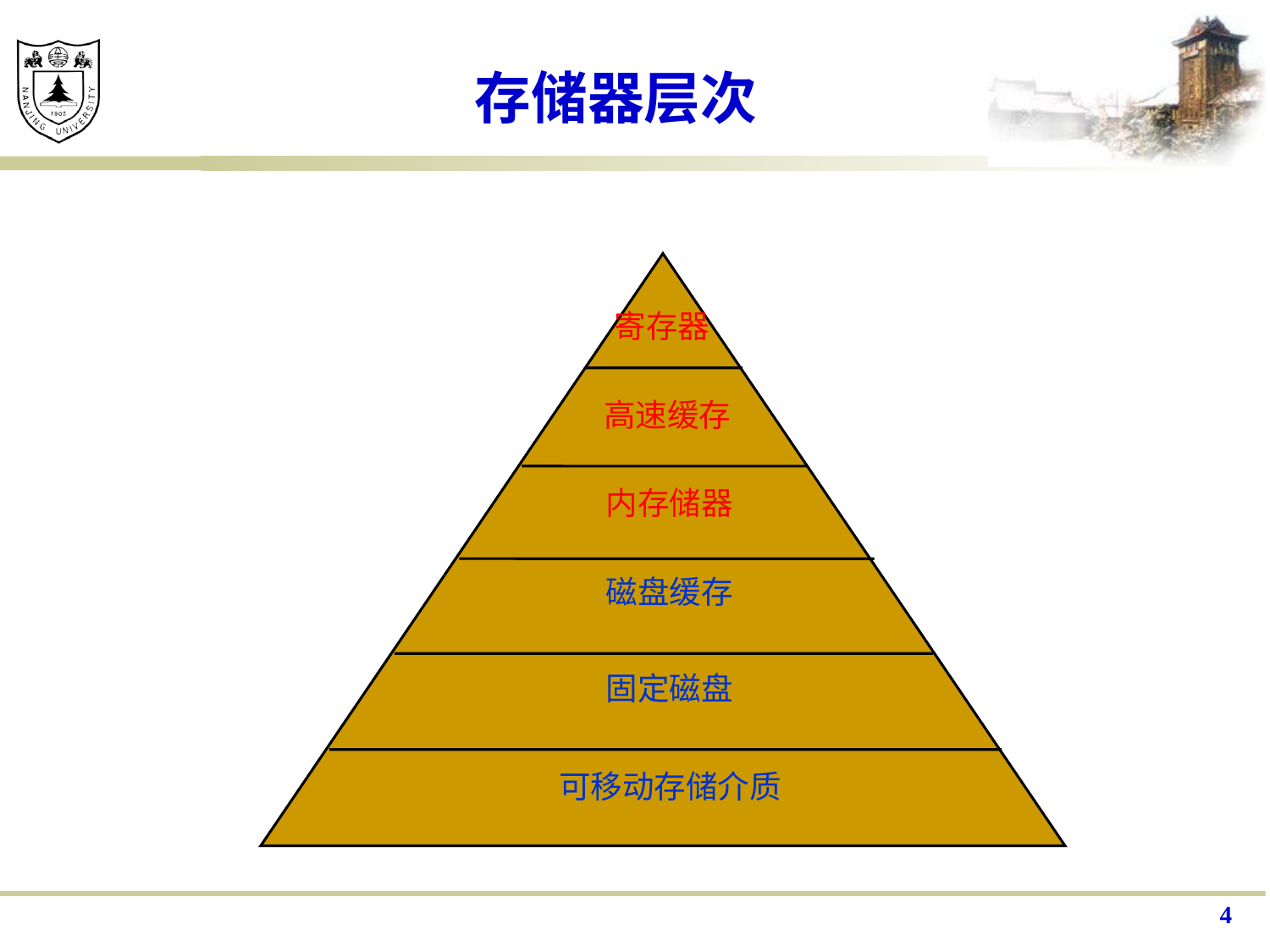

# 存储器层次

寄存器

高速缓存

内存储器

磁盘缓存

固定磁盘

可移动存储介质
4